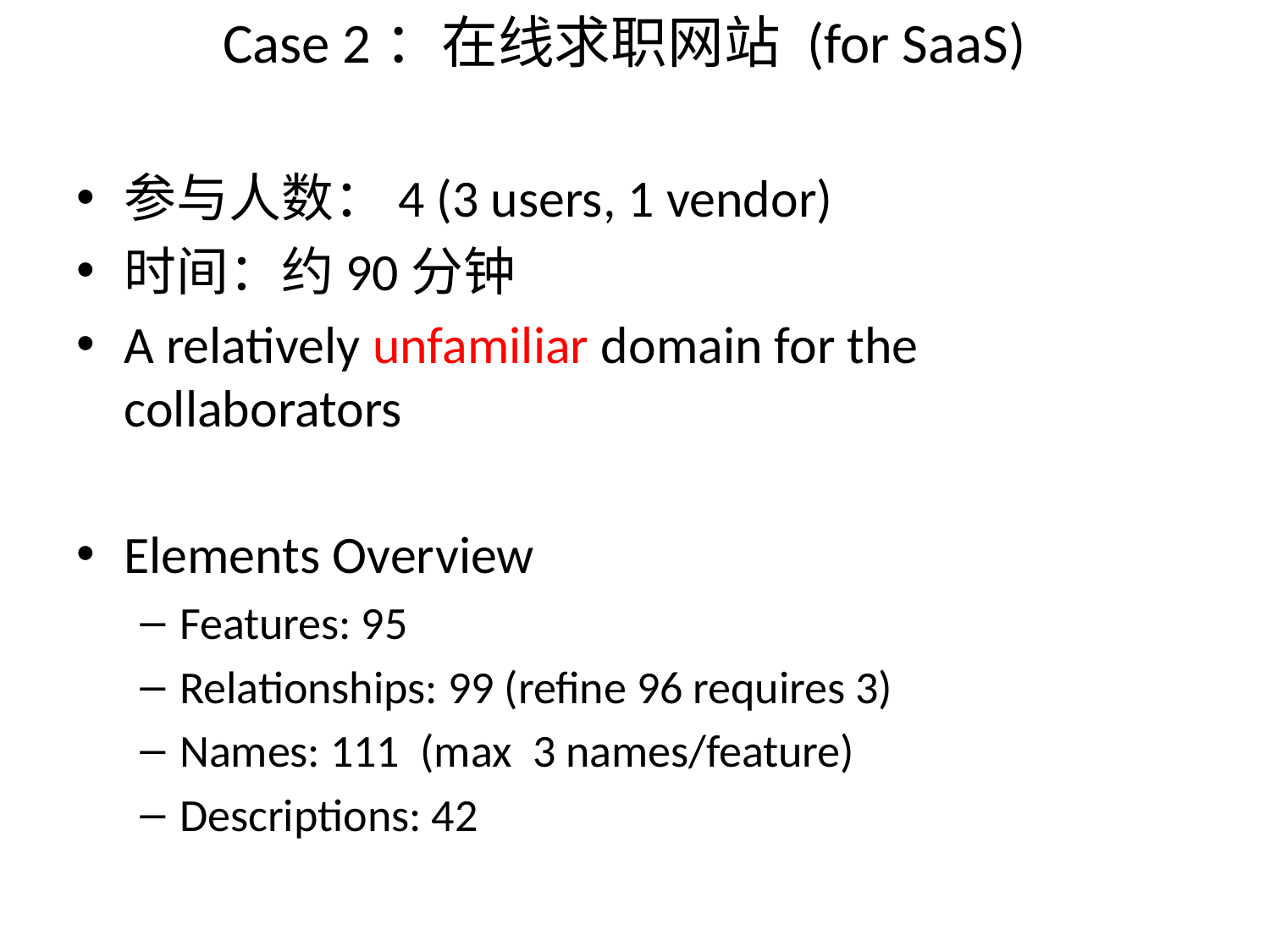

# Case 2：在线求职网站 (for SaaS)

参与人数：4 (3 users, 1 vendor)
时间：约90分钟
A relatively unfamiliar domain for the collaborators

Elements Overview
Features: 95
Relationships: 99 (refine 96 requires 3)
Names: 111  (max  3 names/feature)
Descriptions: 42